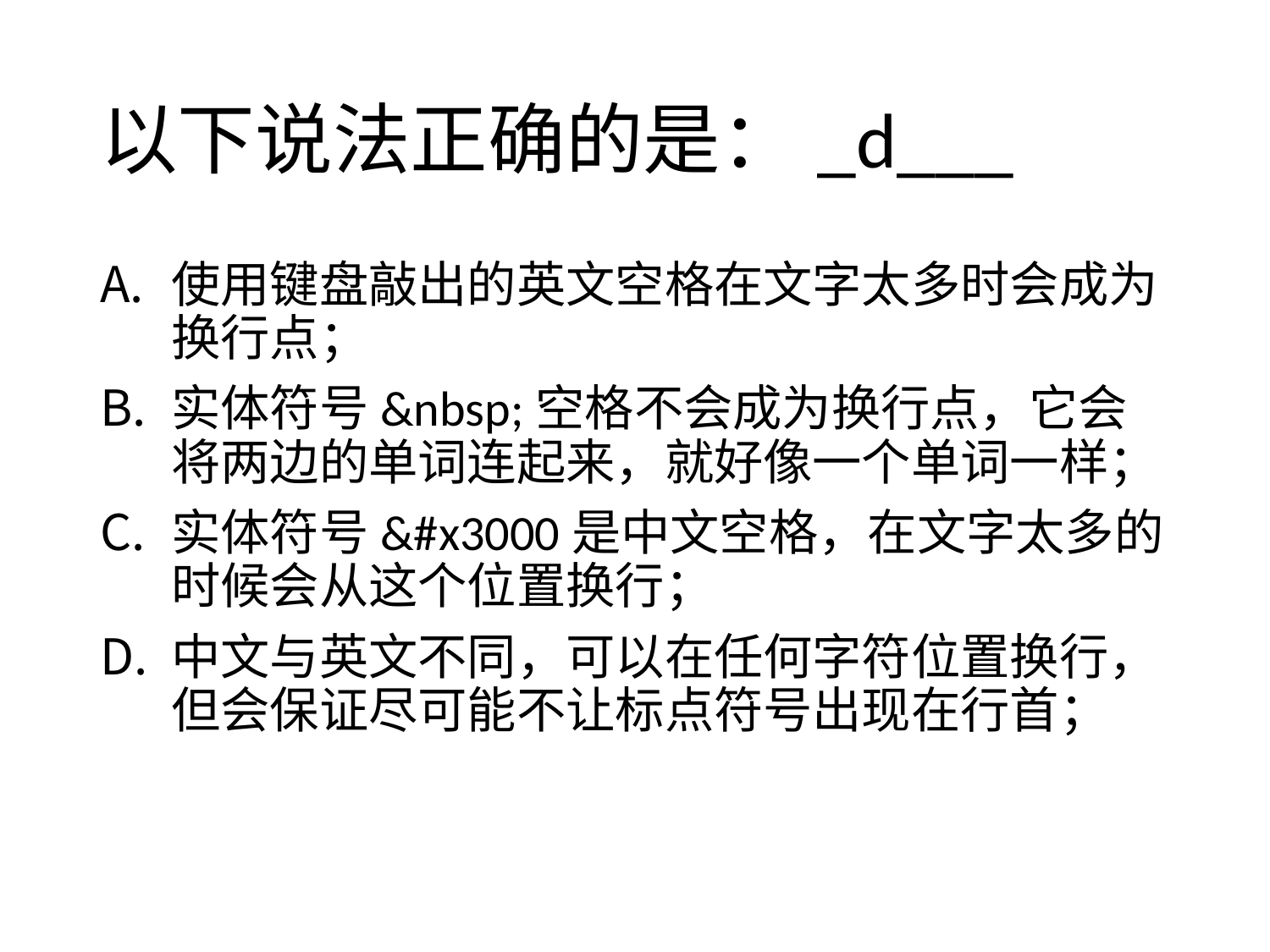

# 以下说法正确的是：_d___
使用键盘敲出的英文空格在文字太多时会成为换行点；
实体符号&nbsp;空格不会成为换行点，它会将两边的单词连起来，就好像一个单词一样；
实体符号&#x3000是中文空格，在文字太多的时候会从这个位置换行；
中文与英文不同，可以在任何字符位置换行，但会保证尽可能不让标点符号出现在行首；